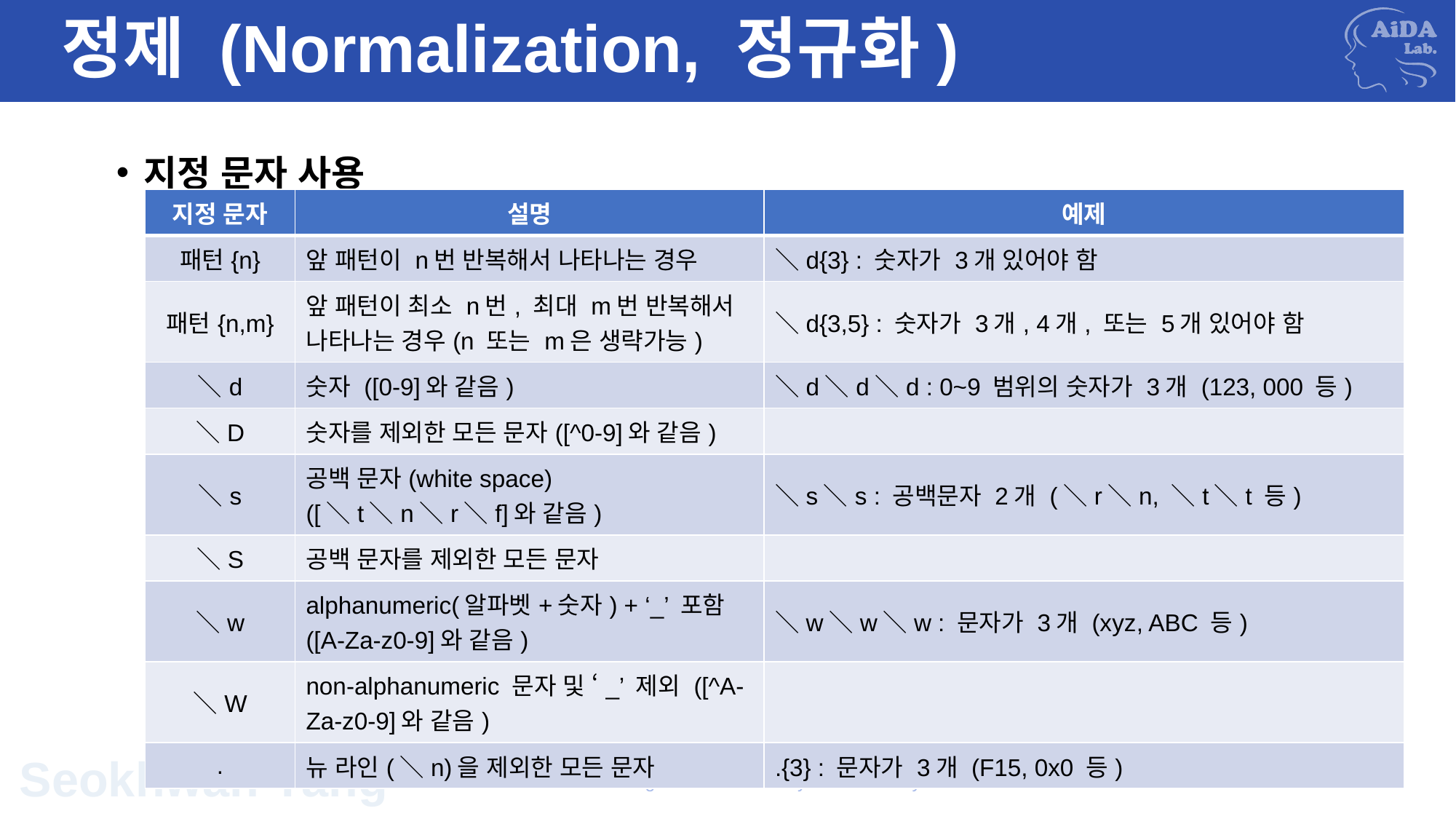

# 정제 (Normalization, 정규화)
지정 문자 사용
| 지정 문자 | 설명 | 예제 |
| --- | --- | --- |
| 패턴{n} | 앞 패턴이 n번 반복해서 나타나는 경우 | ＼d{3} : 숫자가 3개 있어야 함 |
| 패턴{n,m} | 앞 패턴이 최소 n번, 최대 m번 반복해서 나타나는 경우(n 또는 m은 생략가능) | ＼d{3,5} : 숫자가 3개, 4개, 또는 5개 있어야 함 |
| ＼d | 숫자 ([0-9]와 같음) | ＼d＼d＼d : 0~9 범위의 숫자가 3개 (123, 000 등) |
| ＼D | 숫자를 제외한 모든 문자([^0-9]와 같음) |  |
| ＼s | 공백 문자(white space) ([＼t＼n＼r＼f]와 같음) | ＼s＼s : 공백문자 2개 (＼r＼n, ＼t＼t 등) |
| ＼S | 공백 문자를 제외한 모든 문자 |  |
| ＼w | alphanumeric(알파벳+숫자) + ‘\_’ 포함 ([A-Za-z0-9]와 같음) | ＼w＼w＼w : 문자가 3개 (xyz, ABC 등) |
| ＼W | non-alphanumeric 문자 및 ‘\_’ 제외 ([^A-Za-z0-9]와 같음) |  |
| . | 뉴 라인(＼n)을 제외한 모든 문자 | .{3} : 문자가 3개 (F15, 0x0 등) |
Artificial Intelligence & Data Analysis Laboratory
16